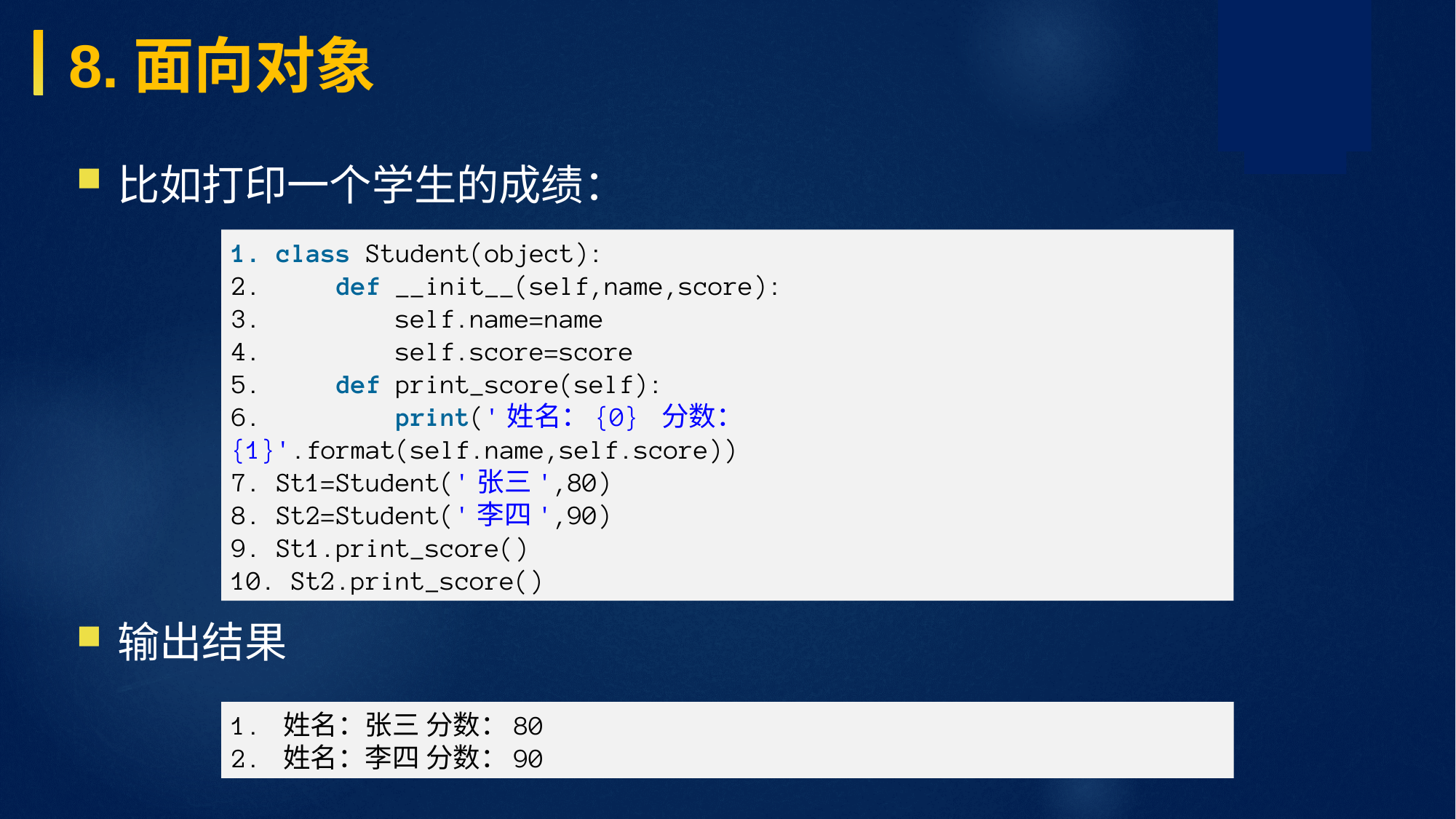

8.面向对象
比如打印一个学生的成绩：

输出结果

1. class Student(object):    2.     def __init__(self,name,score):    3.         self.name=name    4.         self.score=score    5.     def print_score(self):    6.         print('姓名：{0} 分数：{1}'.format(self.name,self.score))    7. St1=Student('张三',80)    8. St2=Student('李四',90)    9. St1.print_score()    10. St2.print_score()
1. 姓名：张三 分数：80
2. 姓名：李四 分数：90